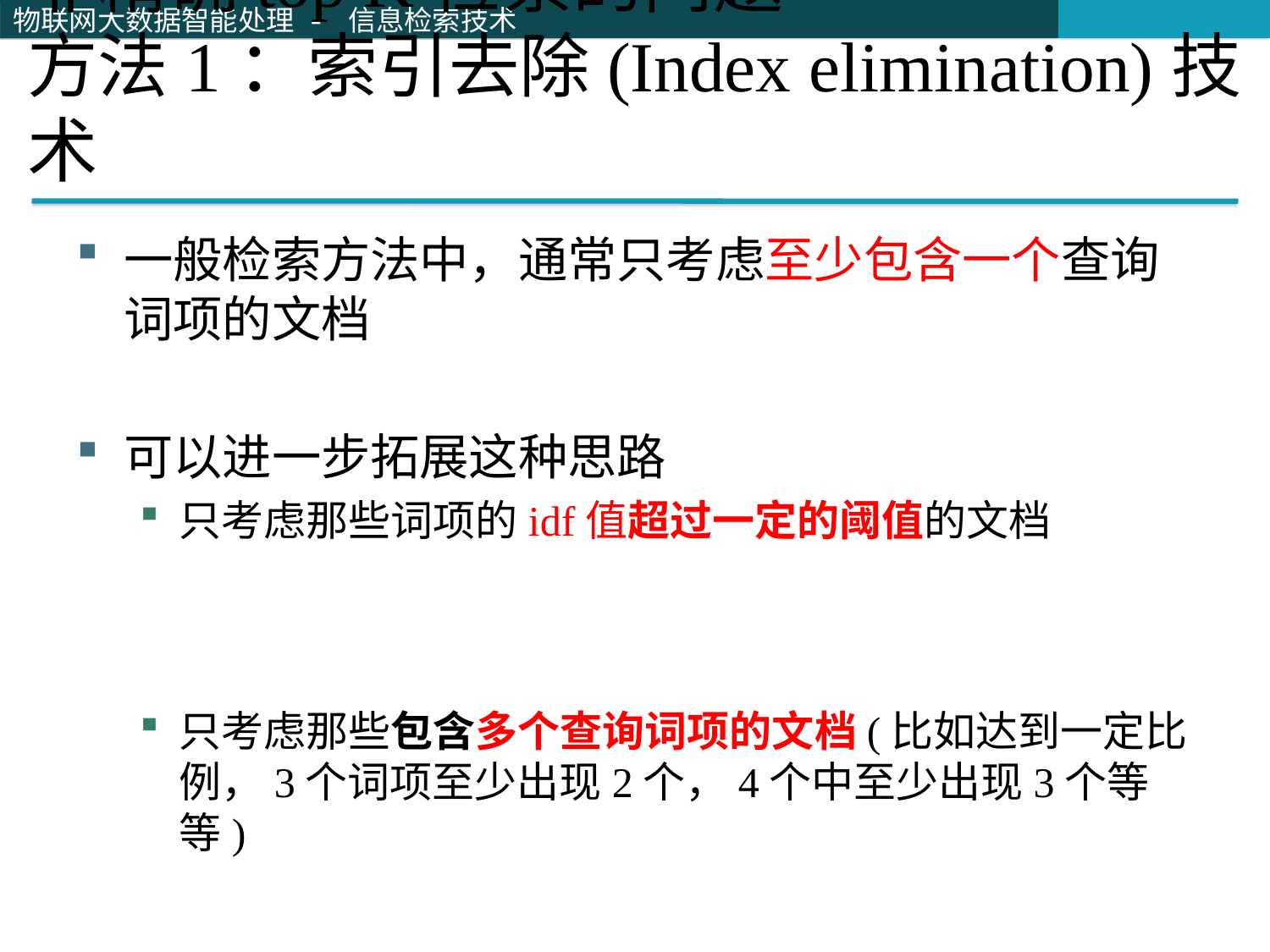

# 非精确top K检索的问题 - 方法1：索引去除(Index elimination)技术
一般检索方法中，通常只考虑至少包含一个查询词项的文档

可以进一步拓展这种思路
只考虑那些词项的idf值超过一定的阈值的文档

只考虑那些包含多个查询词项的文档(比如达到一定比例，3个词项至少出现2个，4个中至少出现3个等等)